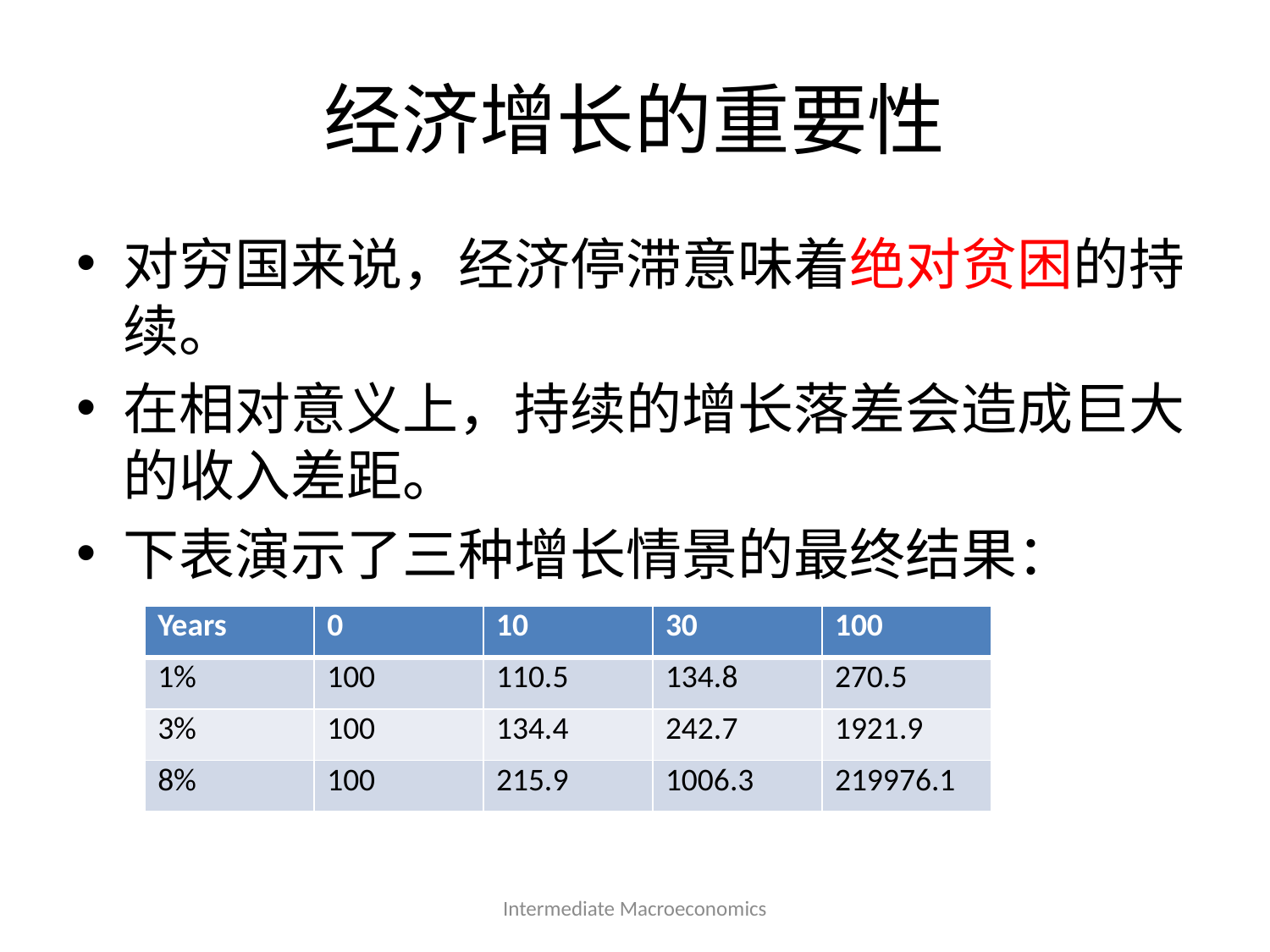

# 经济增长的重要性
对穷国来说，经济停滞意味着绝对贫困的持续。
在相对意义上，持续的增长落差会造成巨大的收入差距。
下表演示了三种增长情景的最终结果：

| Years | 0 | 10 | 30 | 100 |
| --- | --- | --- | --- | --- |
| 1% | 100 | 110.5 | 134.8 | 270.5 |
| 3% | 100 | 134.4 | 242.7 | 1921.9 |
| 8% | 100 | 215.9 | 1006.3 | 219976.1 |
Intermediate Macroeconomics